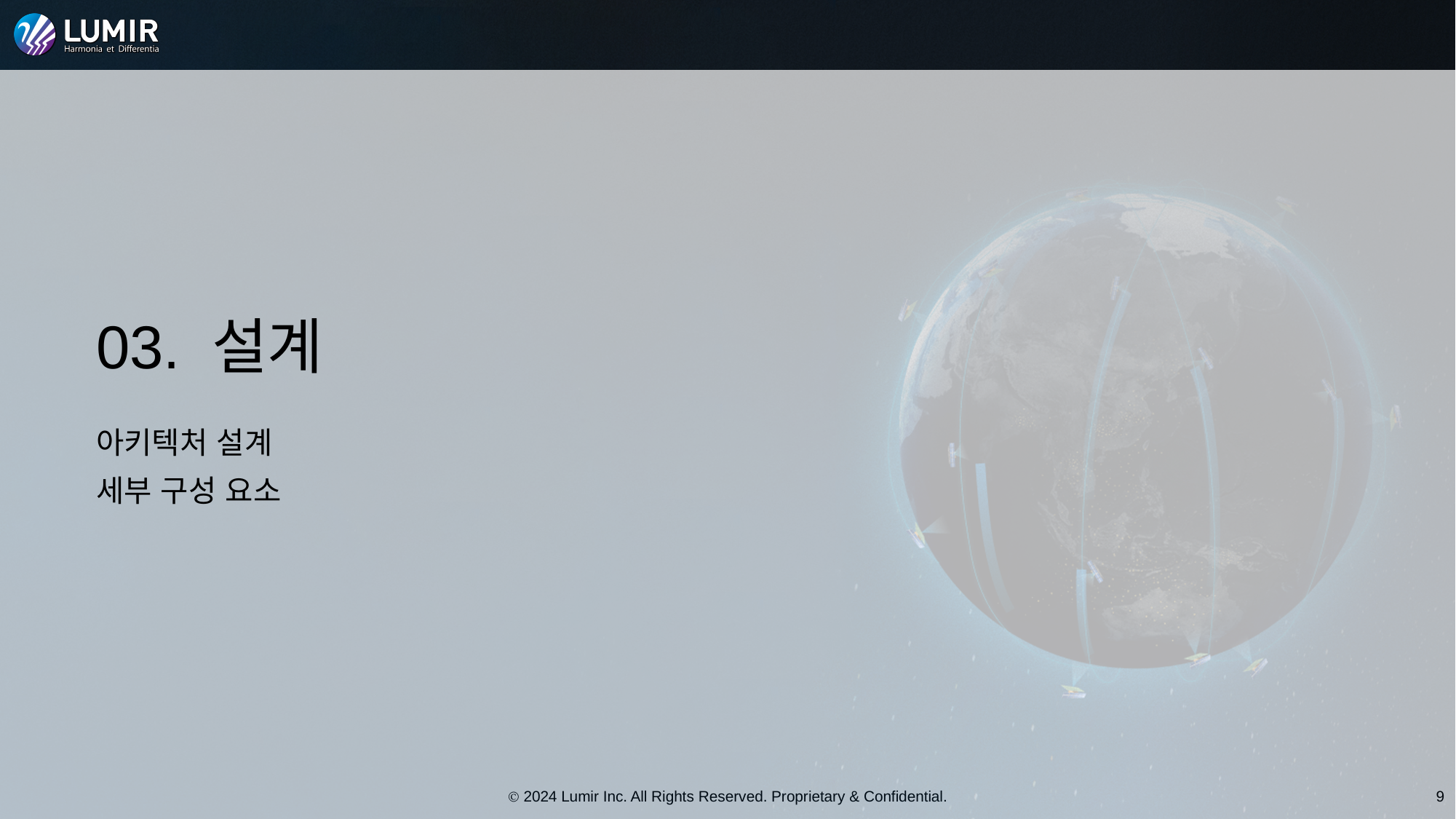

# 03. 설계
아키텍처 설계
세부 구성 요소